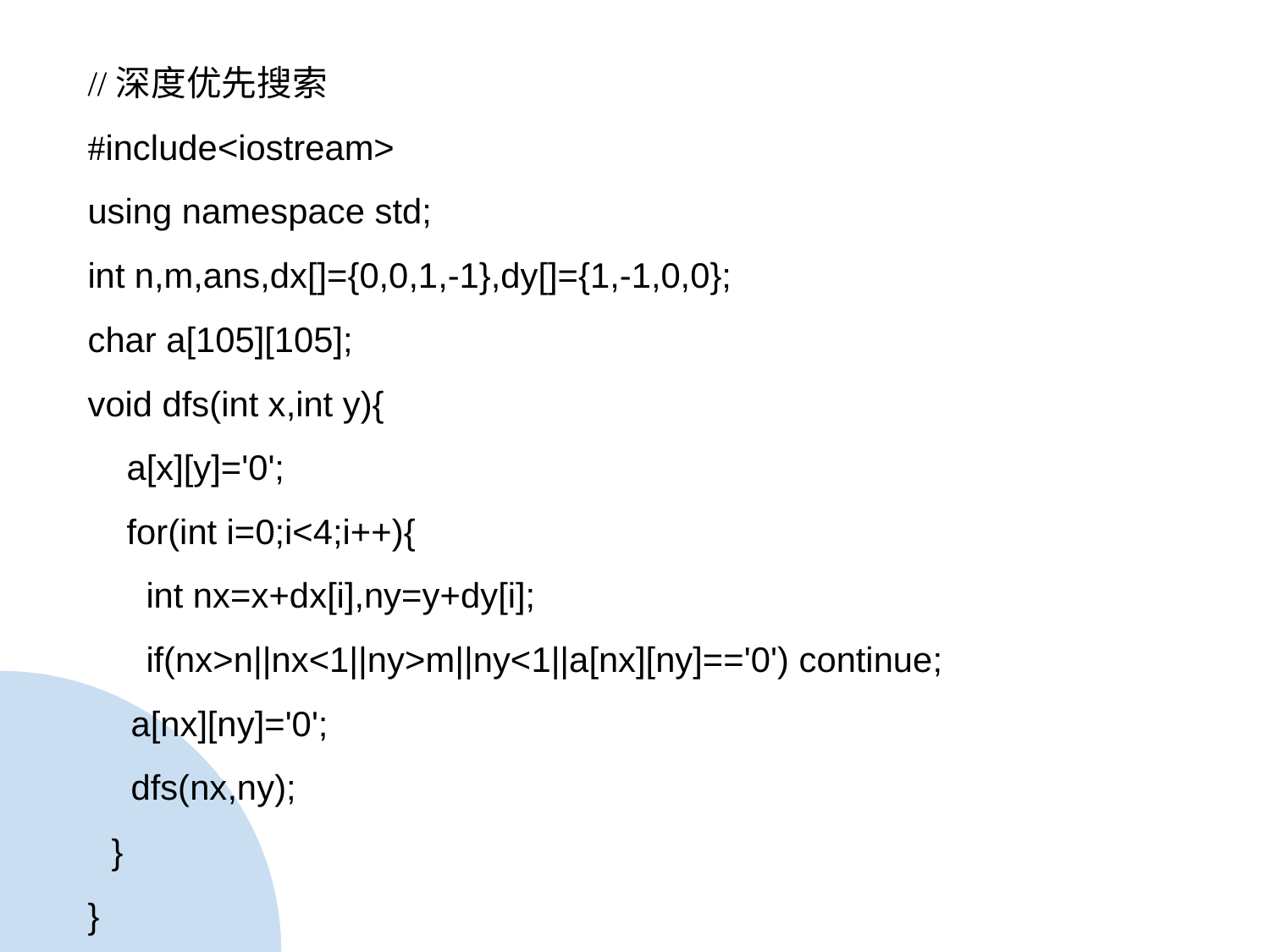

//深度优先搜索
#include<iostream>
using namespace std;
int n,m,ans,dx[]={0,0,1,-1},dy[]={1,-1,0,0};
char a[105][105];
void dfs(int x,int y){
    a[x][y]='0';
    for(int i=0;i<4;i++){
      int nx=x+dx[i],ny=y+dy[i];
      if(nx>n||nx<1||ny>m||ny<1||a[nx][ny]=='0') continue;
	  a[nx][ny]='0';
	  dfs(nx,ny);
	}
}